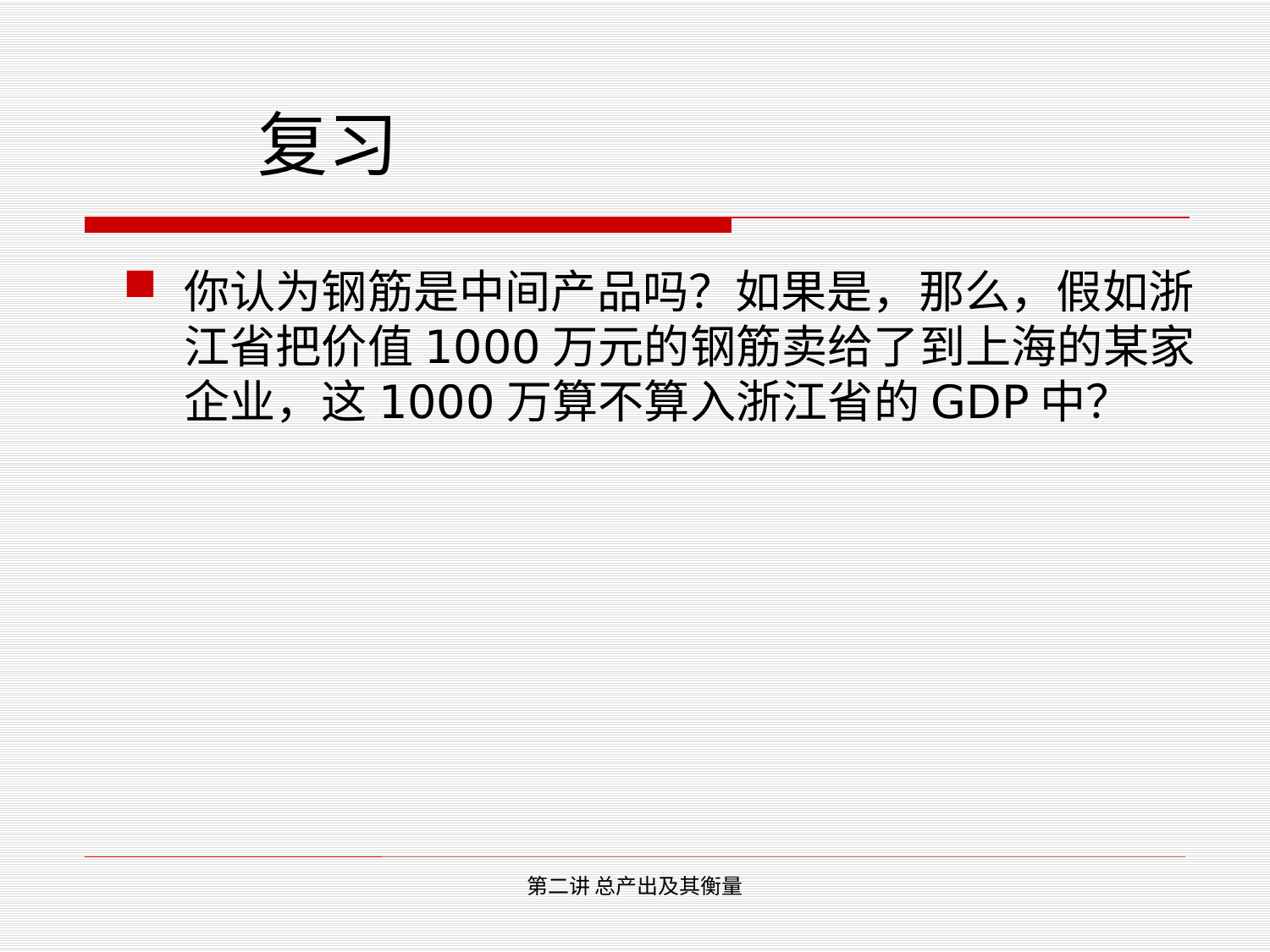

# 复习
你认为钢筋是中间产品吗？如果是，那么，假如浙江省把价值1000万元的钢筋卖给了到上海的某家企业，这1000万算不算入浙江省的GDP中？
第二讲 总产出及其衡量